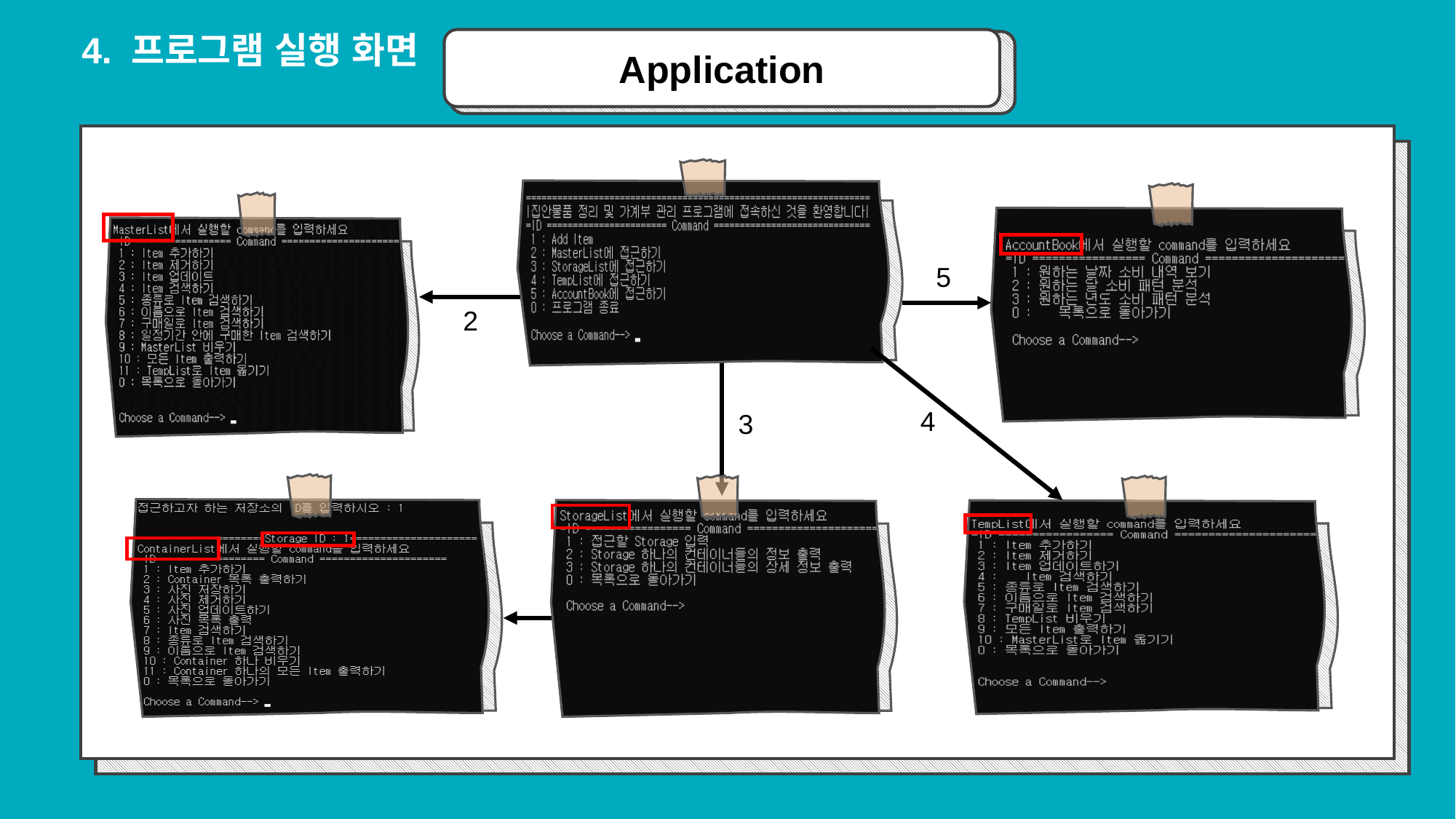

4. 프로그램 실행 화면
Application

5
2
4
3